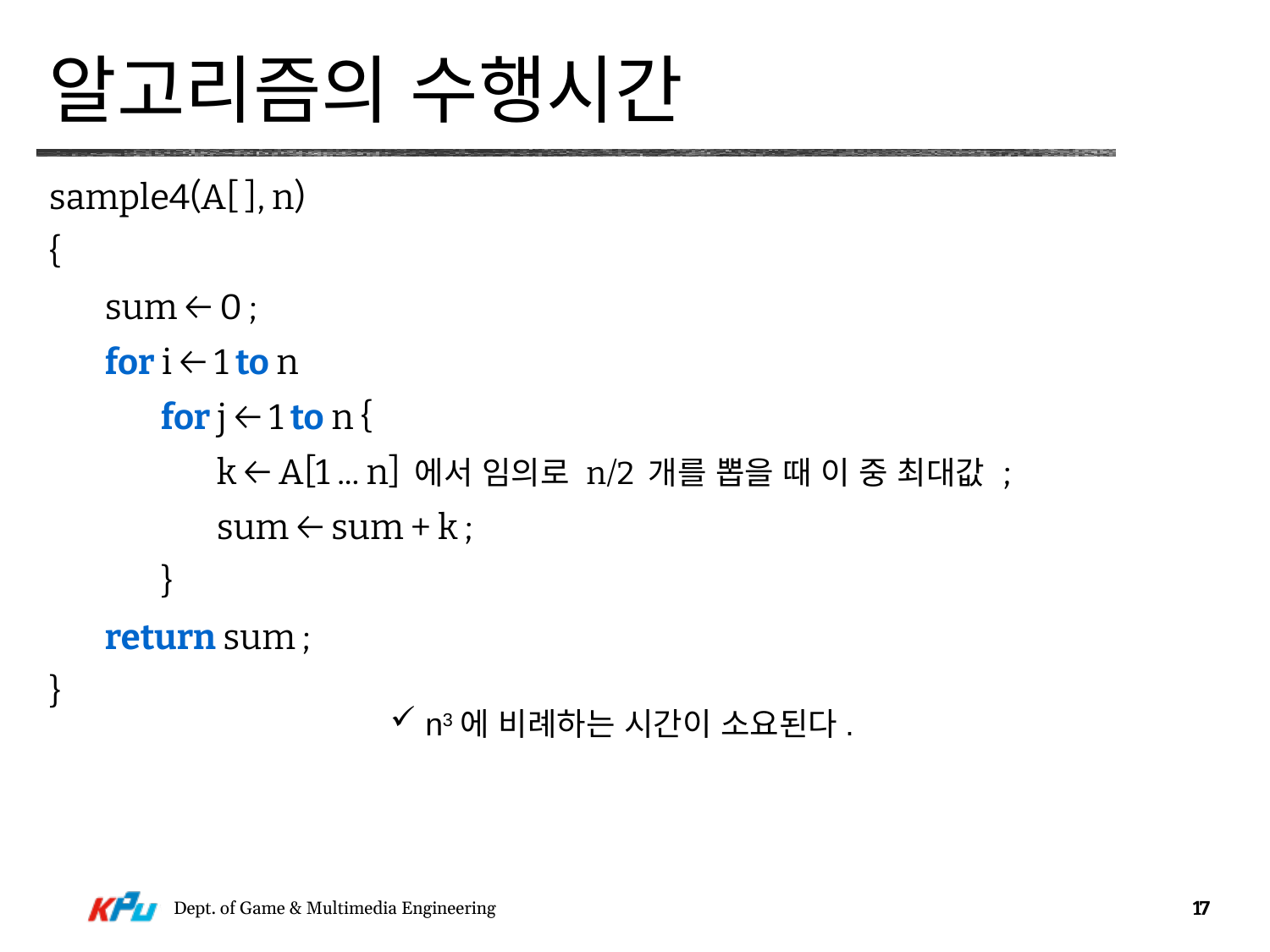

# 알고리즘의 수행시간
sample4(A[ ], n)
{
        sum ← 0 ;
        for i ← 1 to n
                for j ← 1 to n {
                        k ← A[1 ... n] 에서 임의로 n/2 개를 뽑을 때 이 중 최대값 ;
                        sum ← sum + k ;
                }
        return sum ;
}
 n3에 비례하는 시간이 소요된다.
Dept. of Game & Multimedia Engineering
17